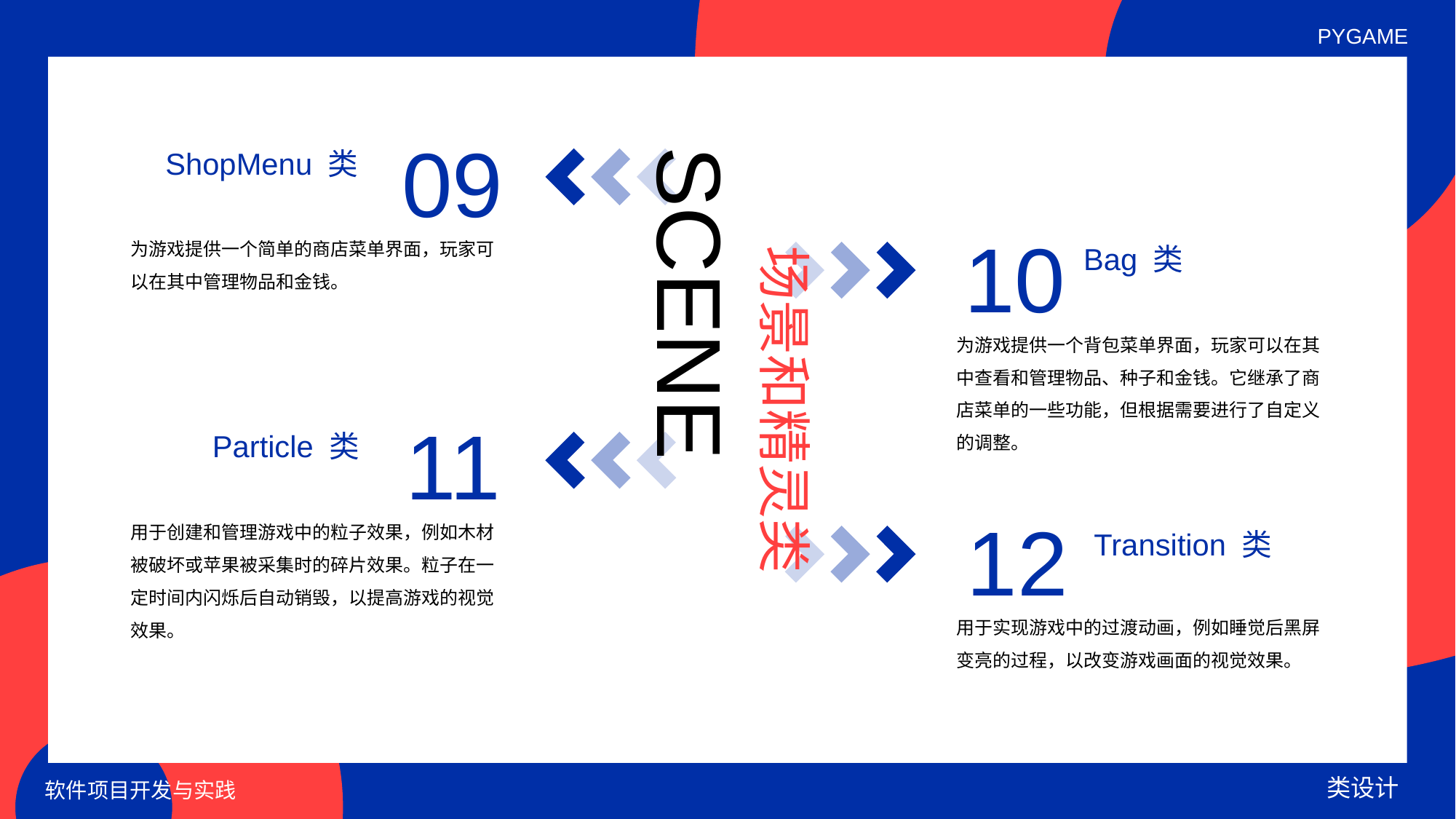

PYGAME

09
场景和精灵类
SCENE

ShopMenu 类

10
为游戏提供一个简单的商店菜单界面，玩家可以在其中管理物品和金钱。
Bag 类

为游戏提供一个背包菜单界面，玩家可以在其中查看和管理物品、种子和金钱。它继承了商店菜单的一些功能，但根据需要进行了自定义的调整。
11
Particle 类

12
用于创建和管理游戏中的粒子效果，例如木材被破坏或苹果被采集时的碎片效果。粒子在一定时间内闪烁后自动销毁，以提高游戏的视觉效果。
Transition 类

用于实现游戏中的过渡动画，例如睡觉后黑屏变亮的过程，以改变游戏画面的视觉效果。
类设计
软件项目开发与实践